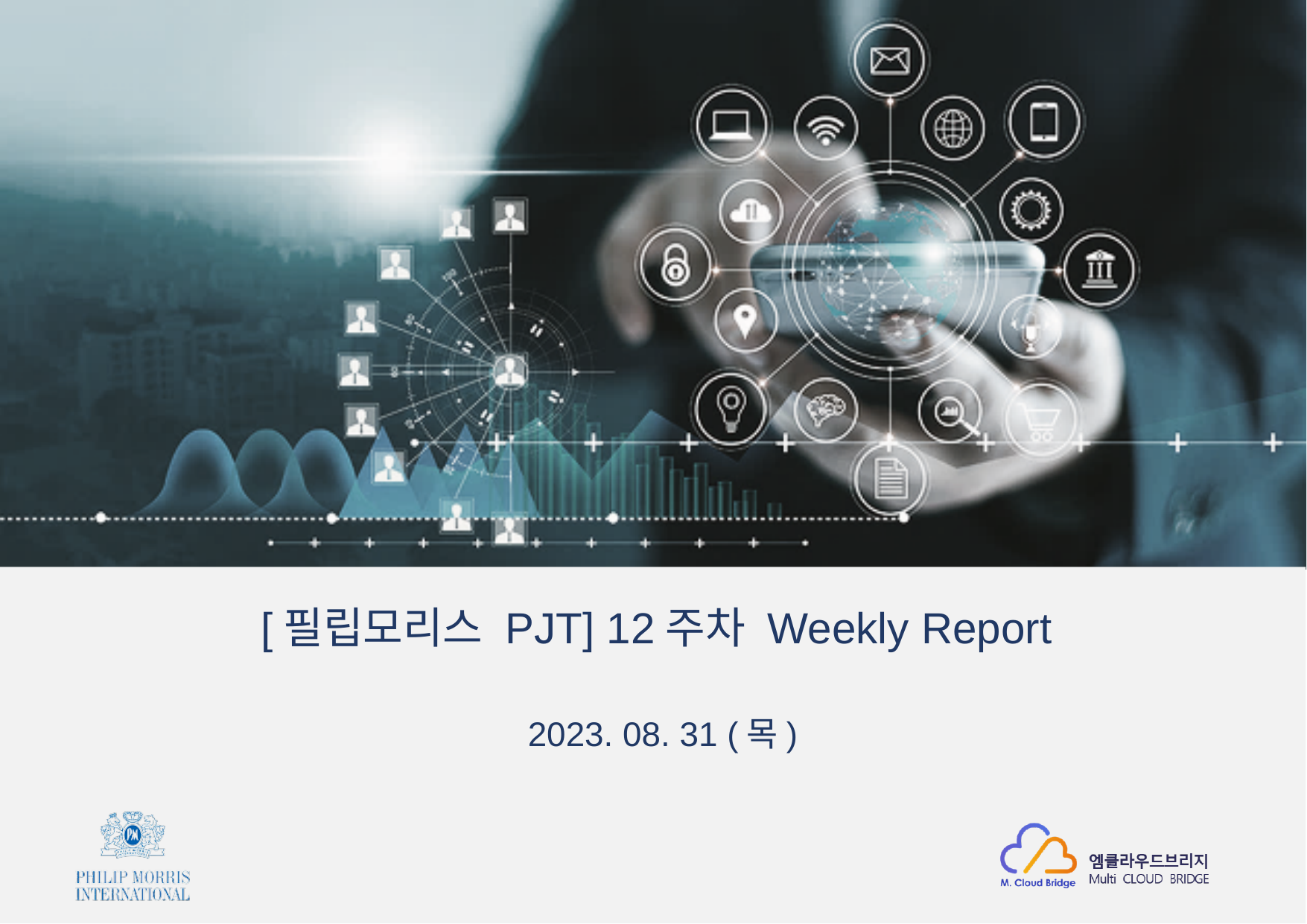

[필립모리스 PJT] 12주차 Weekly Report
2023. 08. 31 (목)